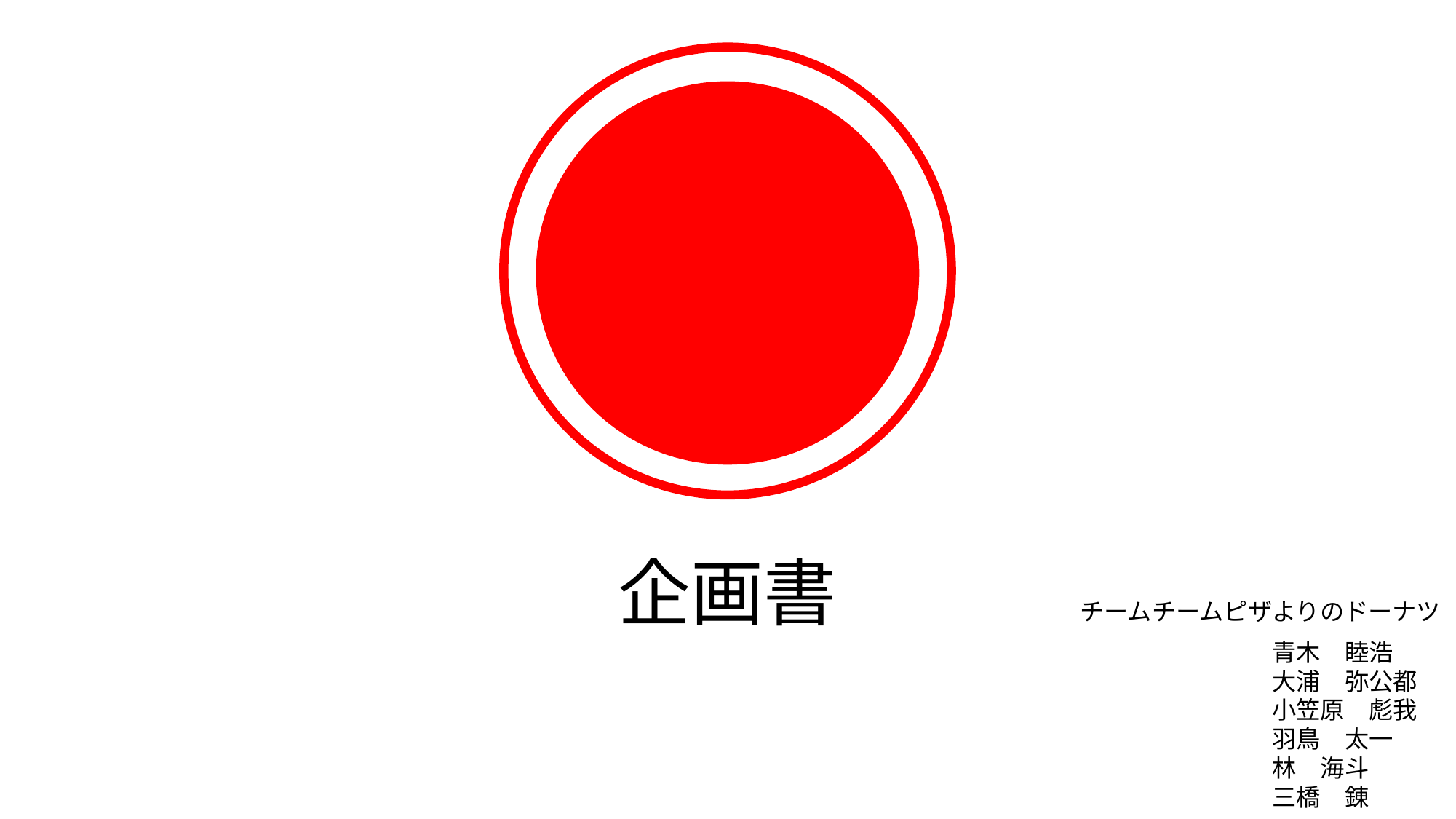

Pizza
Battle
企画書
チームチームピザよりのドーナツ
青木　睦浩
大浦　弥公都
小笠原　彪我
羽鳥　太一
林　海斗
三橋　錬